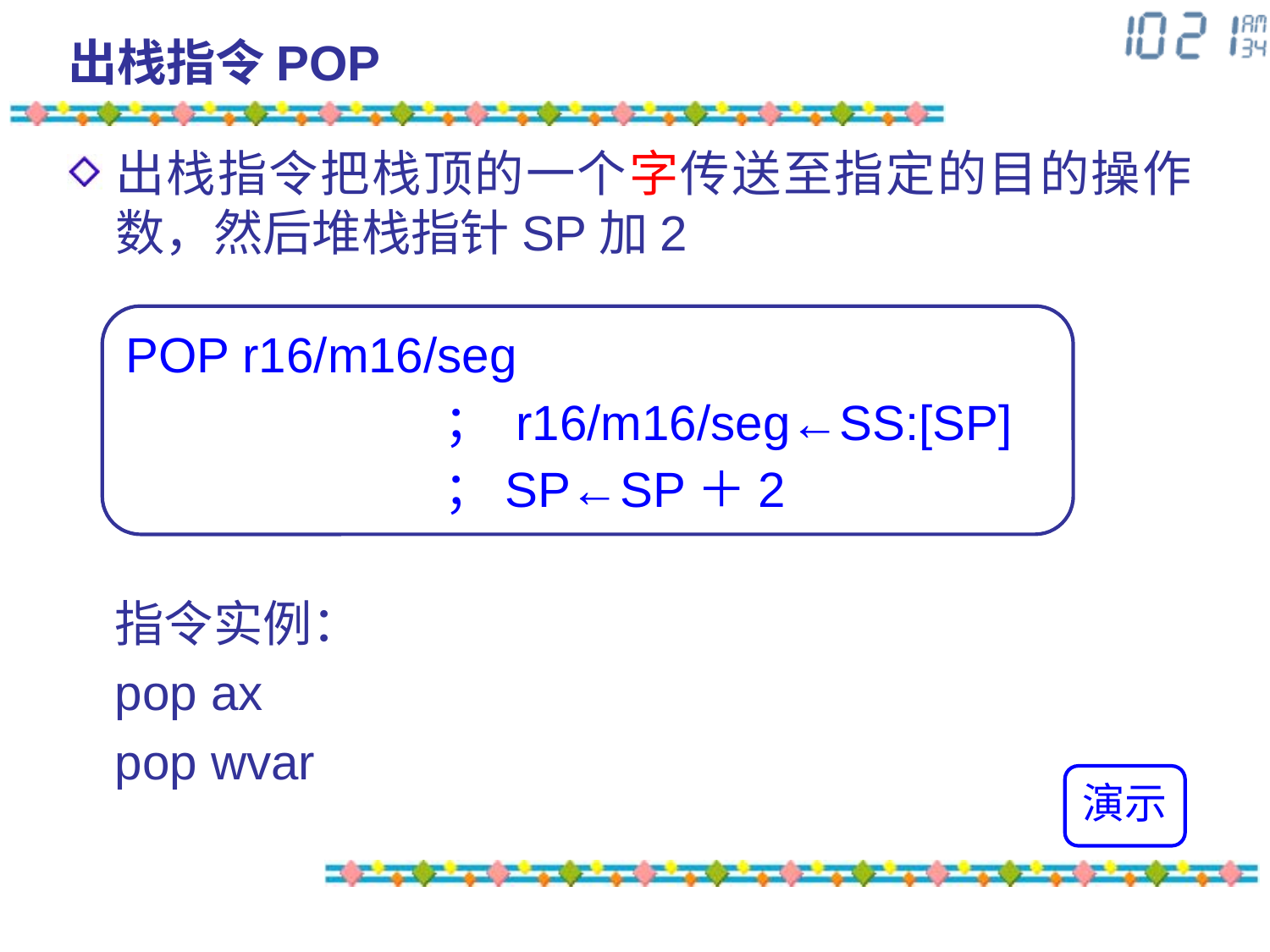

# 出栈指令POP
出栈指令把栈顶的一个字传送至指定的目的操作数，然后堆栈指针SP加2
POP r16/m16/seg
	； r16/m16/seg←SS:[SP]
	；SP←SP＋2
指令实例：
pop ax
pop wvar
演示